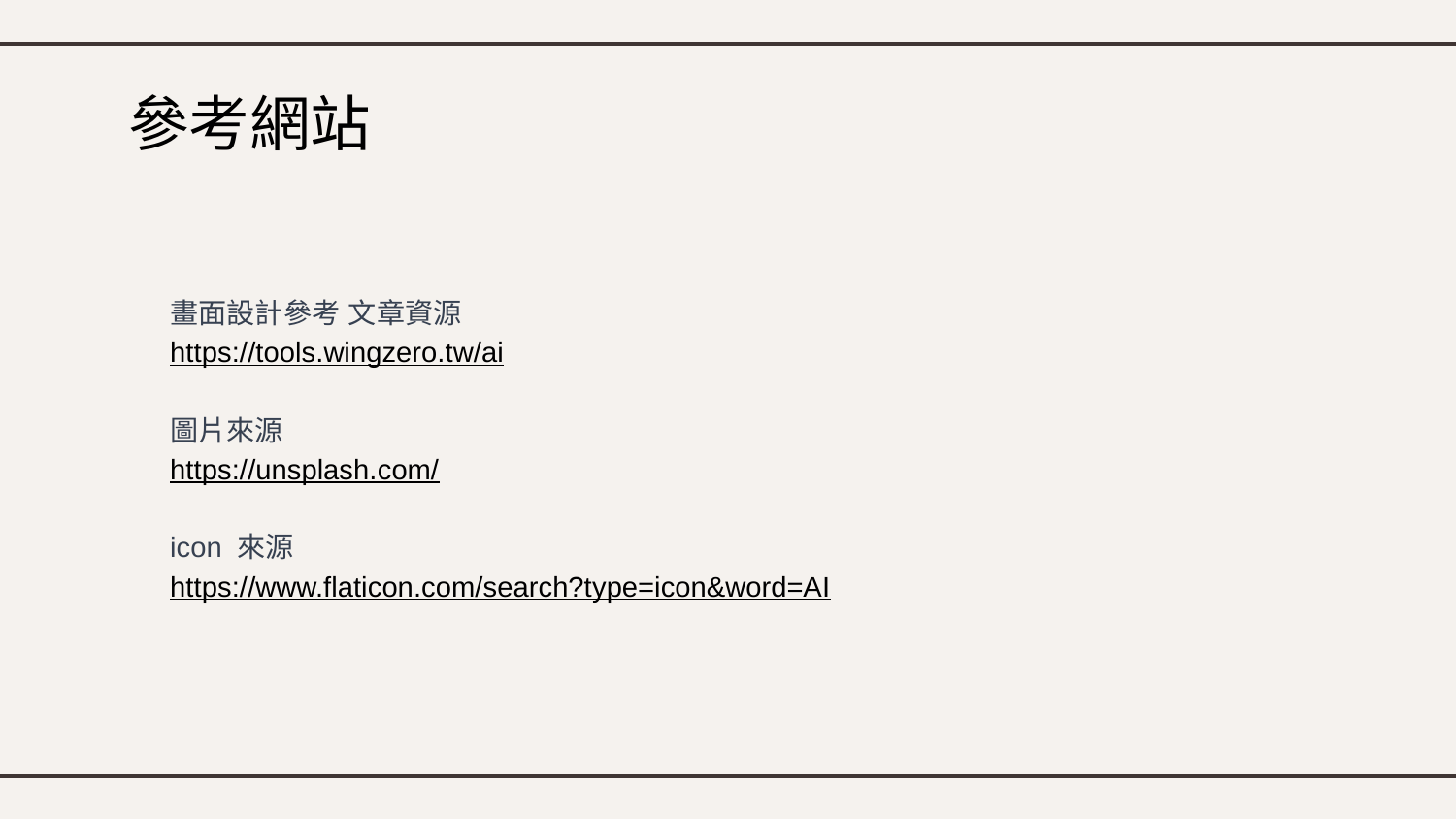

# 參考網站
畫面設計參考 文章資源
https://tools.wingzero.tw/ai

圖片來源
https://unsplash.com/

icon 來源
https://www.flaticon.com/search?type=icon&word=AI